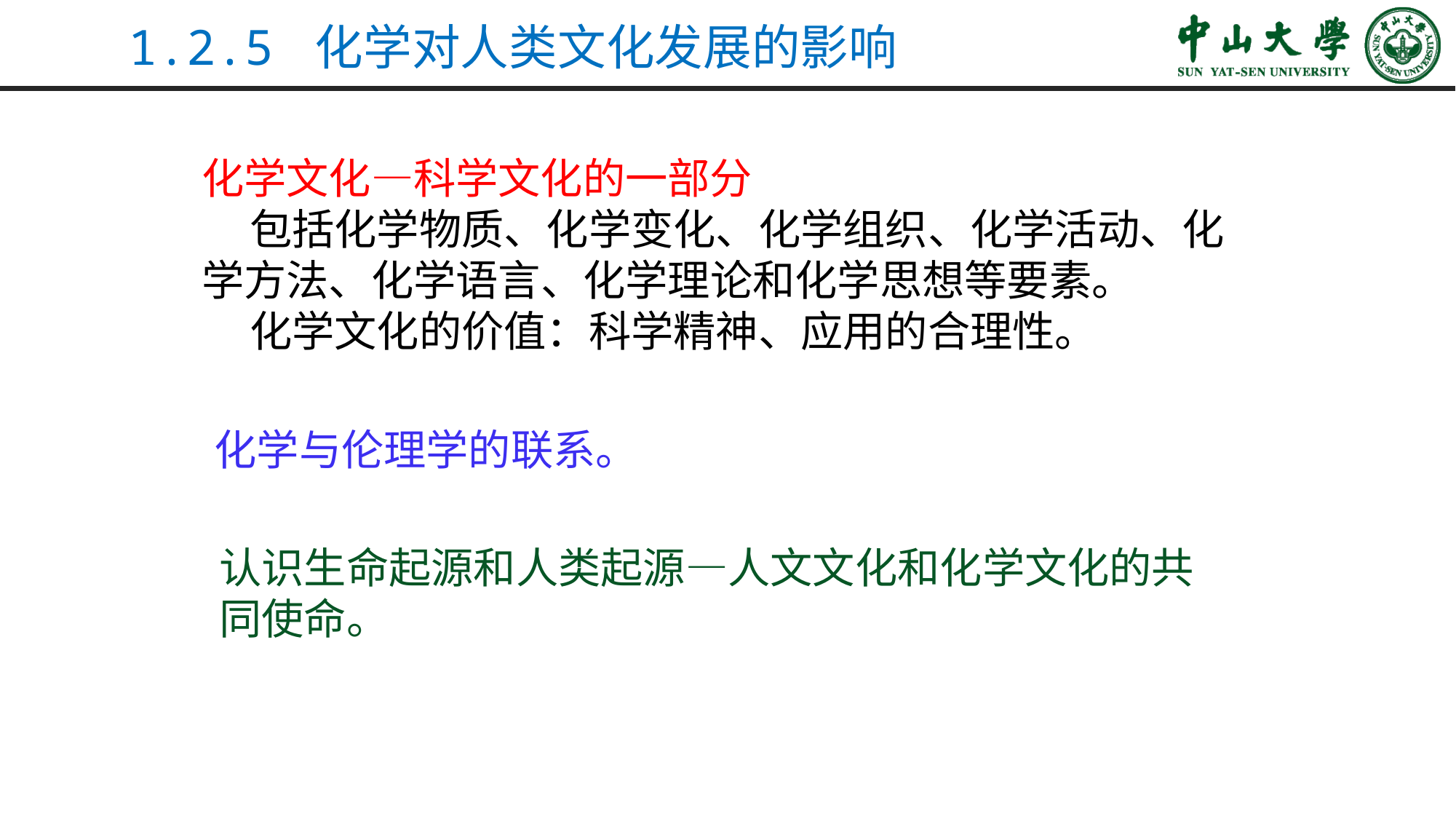

1.2.5 化学对人类文化发展的影响
化学文化—科学文化的一部分
    包括化学物质、化学变化、化学组织、化学活动、化学方法、化学语言、化学理论和化学思想等要素。
    化学文化的价值：科学精神、应用的合理性。
化学与伦理学的联系。
认识生命起源和人类起源—人文文化和化学文化的共同使命。